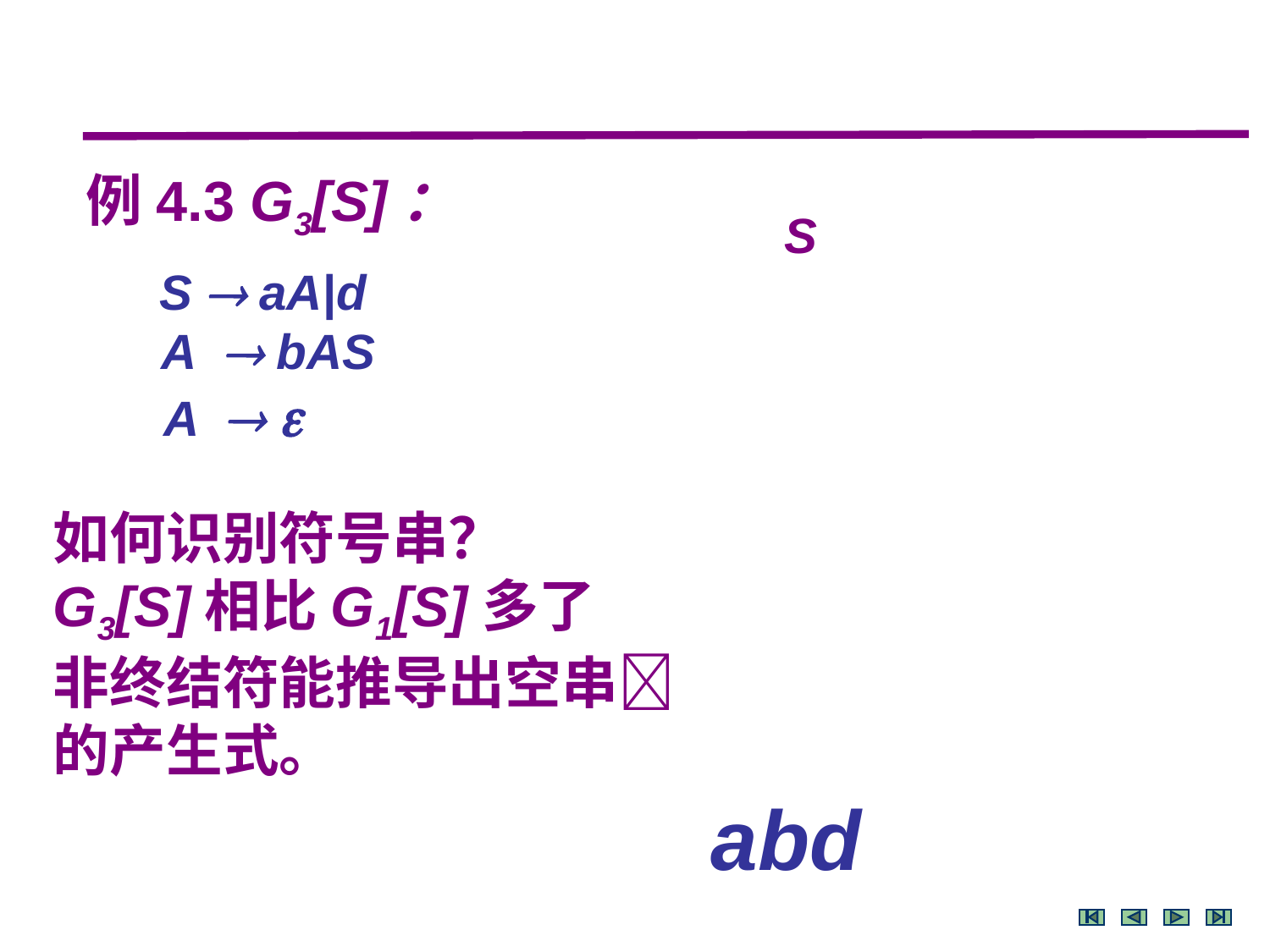

例4.3 G3[S]：

           S → aA|d	         	 	 A  → bAS
	 A  → ε
S
如何识别符号串？
G3[S]相比G1[S]多了
非终结符能推导出空串ε
的产生式。
abd